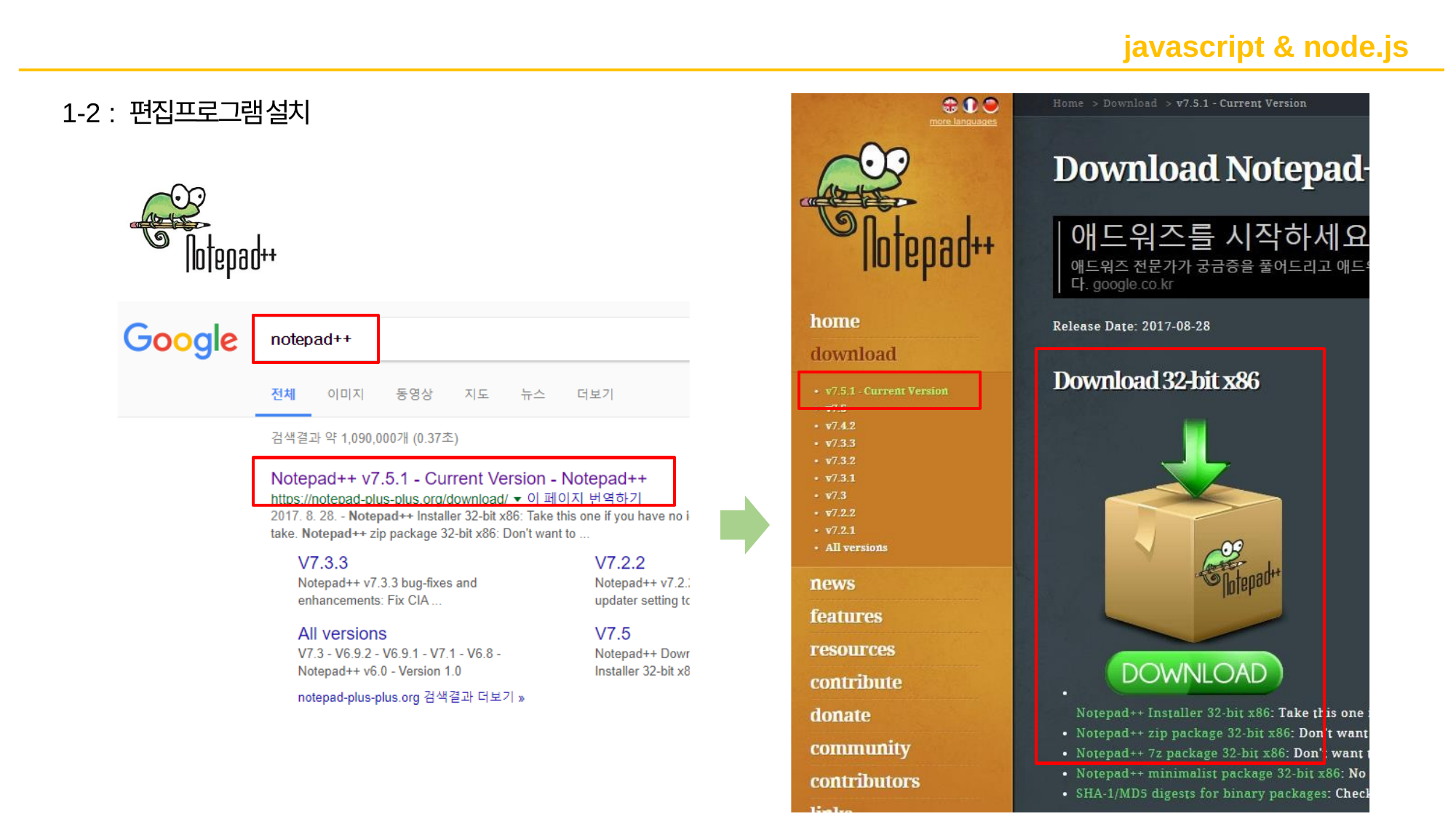

# javascript & node.js

1-2 : 편집프로그램 설치